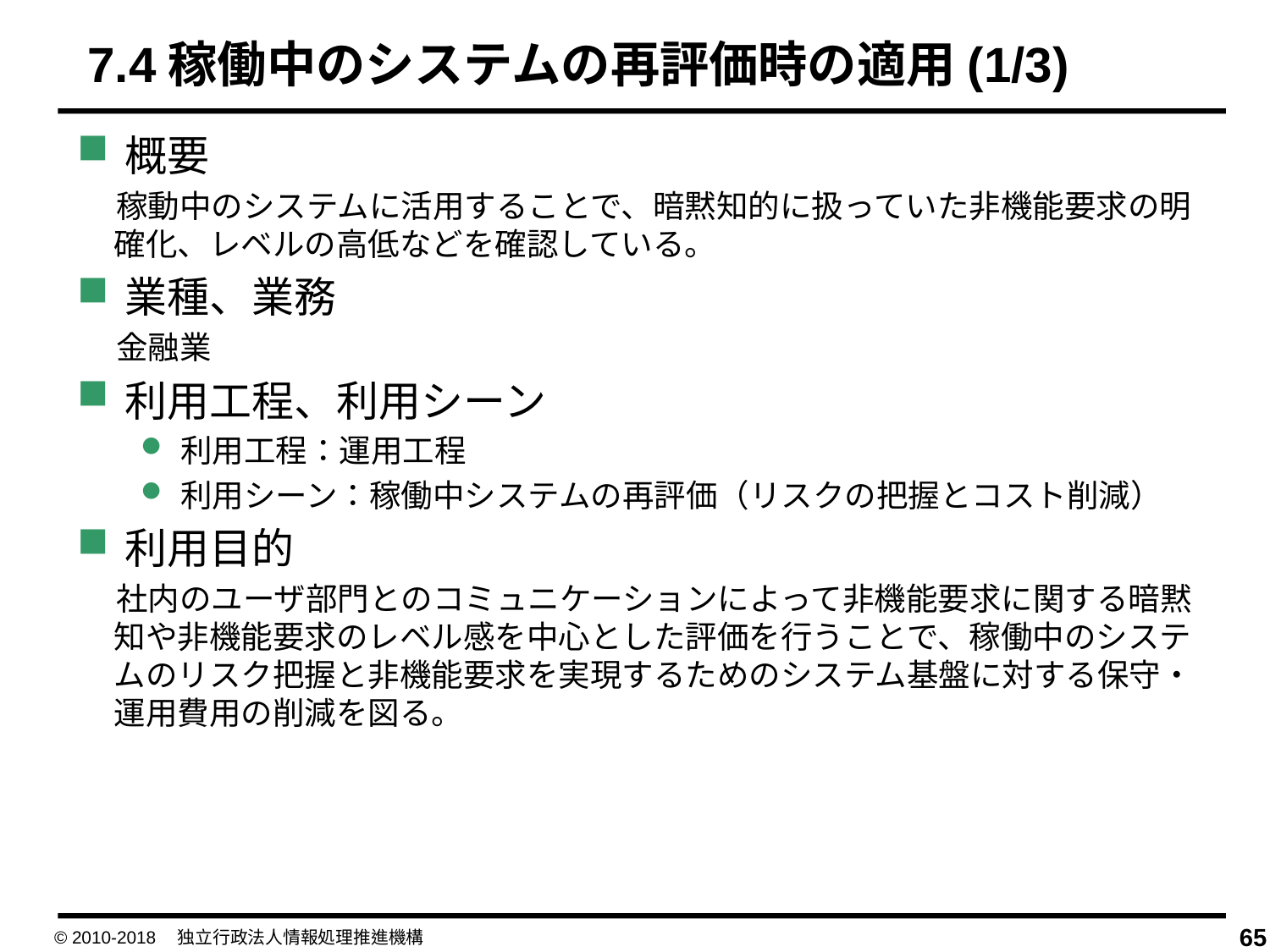

7.4稼働中のシステムの再評価時の適用(1/3)
概要
　 稼動中のシステムに活用することで、暗黙知的に扱っていた非機能要求の明確化、レベルの高低などを確認している。
業種、業務
　 金融業
利用工程、利用シーン
利用工程：運用工程
利用シーン：稼働中システムの再評価（リスクの把握とコスト削減）
利用目的
　 社内のユーザ部門とのコミュニケーションによって非機能要求に関する暗黙知や非機能要求のレベル感を中心とした評価を行うことで、稼働中のシステムのリスク把握と非機能要求を実現するためのシステム基盤に対する保守・運用費用の削減を図る。

© 2010-2018　独立行政法人情報処理推進機構